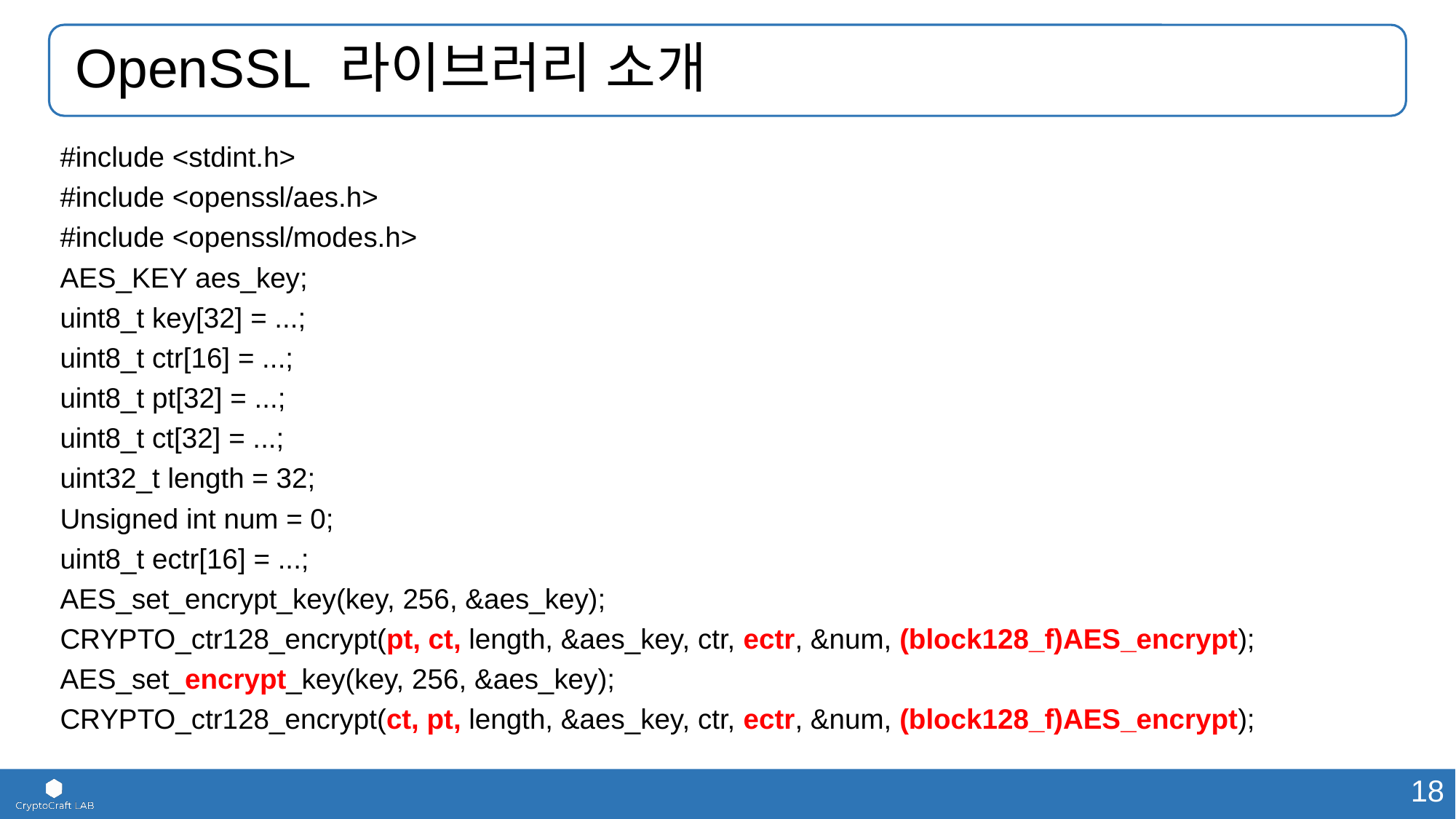

# OpenSSL 라이브러리 소개
#include <stdint.h>
#include <openssl/aes.h>
#include <openssl/modes.h>
AES_KEY aes_key;
uint8_t key[32] = ...;
uint8_t ctr[16] = ...;
uint8_t pt[32] = ...;
uint8_t ct[32] = ...;
uint32_t length = 32;
Unsigned int num = 0;
uint8_t ectr[16] = ...;
AES_set_encrypt_key(key, 256, &aes_key);
CRYPTO_ctr128_encrypt(pt, ct, length, &aes_key, ctr, ectr, &num, (block128_f)AES_encrypt);
AES_set_encrypt_key(key, 256, &aes_key);
CRYPTO_ctr128_encrypt(ct, pt, length, &aes_key, ctr, ectr, &num, (block128_f)AES_encrypt);